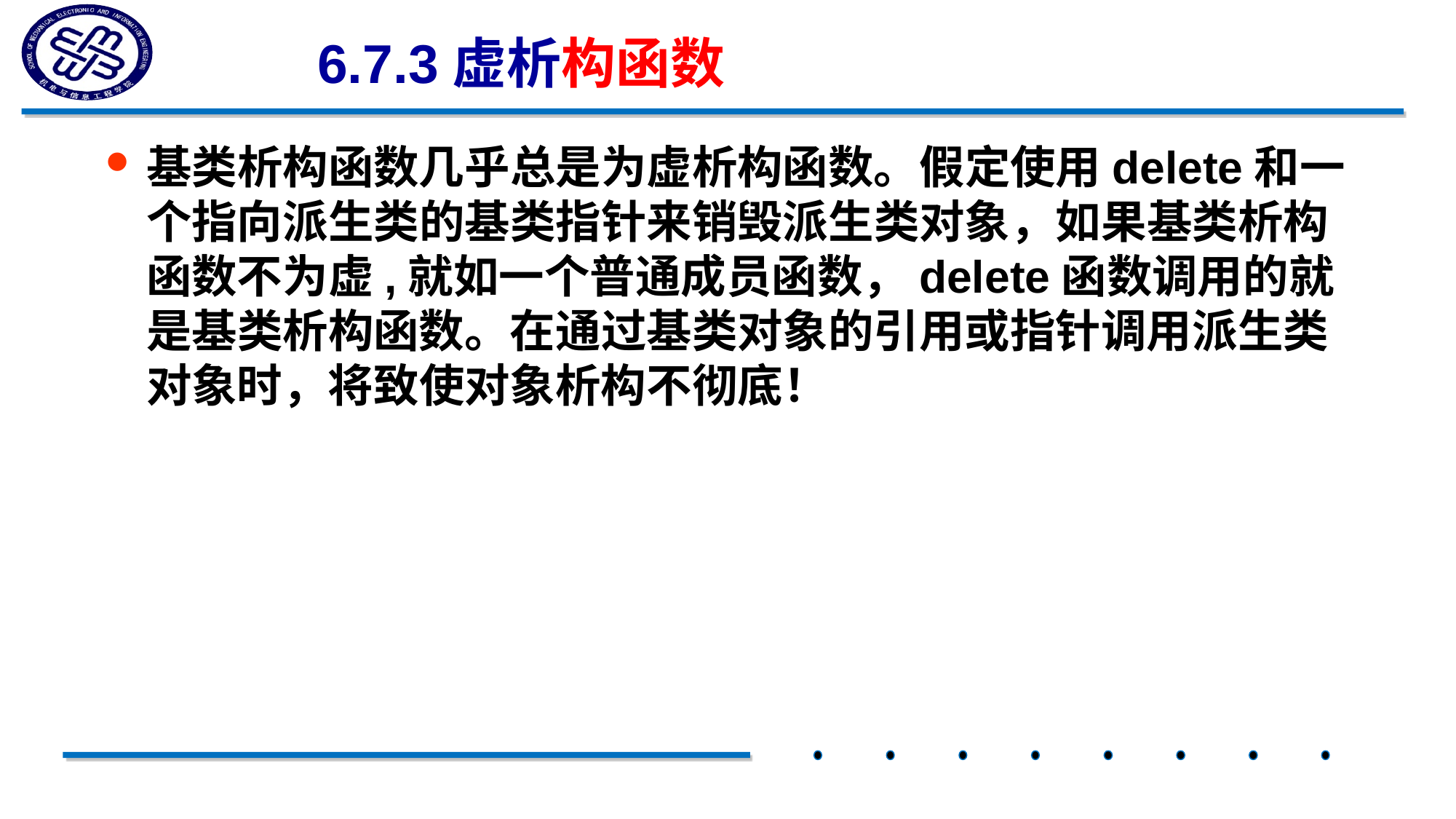

# 6.7.3虚析构函数
基类析构函数几乎总是为虚析构函数。假定使用delete和一个指向派生类的基类指针来销毁派生类对象，如果基类析构函数不为虚,就如一个普通成员函数，delete函数调用的就是基类析构函数。在通过基类对象的引用或指针调用派生类对象时，将致使对象析构不彻底！